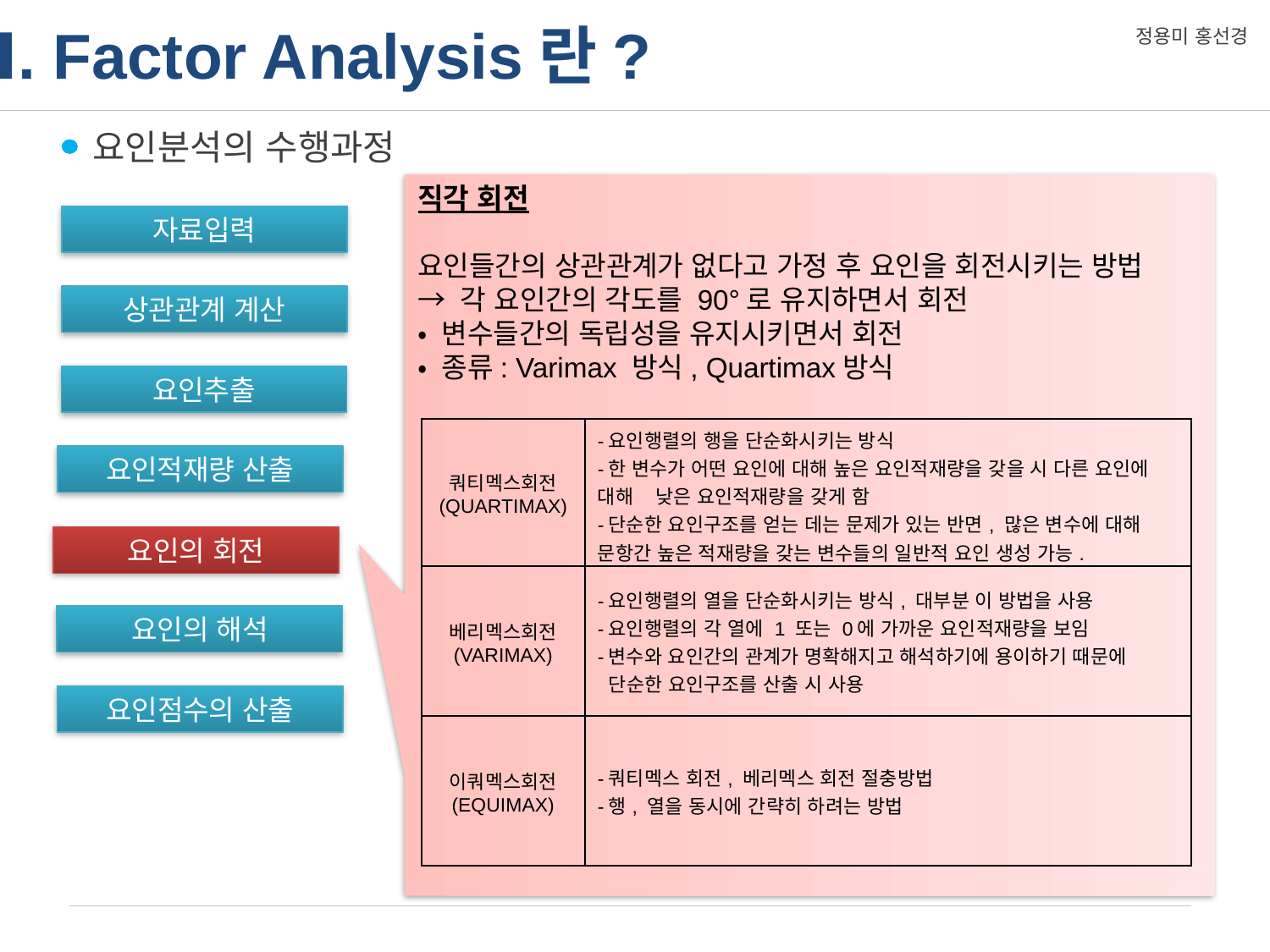

Ⅰ. Factor Analysis란?
정용미 홍선경
요인분석의 수행과정

직각 회전

요인들간의 상관관계가 없다고 가정 후 요인을 회전시키는 방법
→ 각 요인간의 각도를 90°로 유지하면서 회전
• 변수들간의 독립성을 유지시키면서 회전
• 종류: Varimax 방식, Quartimax방식

자료입력
상관관계 계산
요인추출
| 쿼티멕스회전 (QUARTIMAX) | -요인행렬의 행을 단순화시키는 방식 -한 변수가 어떤 요인에 대해 높은 요인적재량을 갖을 시 다른 요인에 대해 낮은 요인적재량을 갖게 함 -단순한 요인구조를 얻는 데는 문제가 있는 반면, 많은 변수에 대해 문항간 높은 적재량을 갖는 변수들의 일반적 요인 생성 가능. |
| --- | --- |
| 베리멕스회전 (VARIMAX) | -요인행렬의 열을 단순화시키는 방식, 대부분 이 방법을 사용 -요인행렬의 각 열에 1 또는 0에 가까운 요인적재량을 보임 -변수와 요인간의 관계가 명확해지고 해석하기에 용이하기 때문에 단순한 요인구조를 산출 시 사용 |
| 이쿼멕스회전 (EQUIMAX) | -쿼티멕스 회전, 베리멕스 회전 절충방법 -행, 열을 동시에 간략히 하려는 방법 |
요인적재량 산출
요인의 회전
요인의 해석
요인점수의 산출